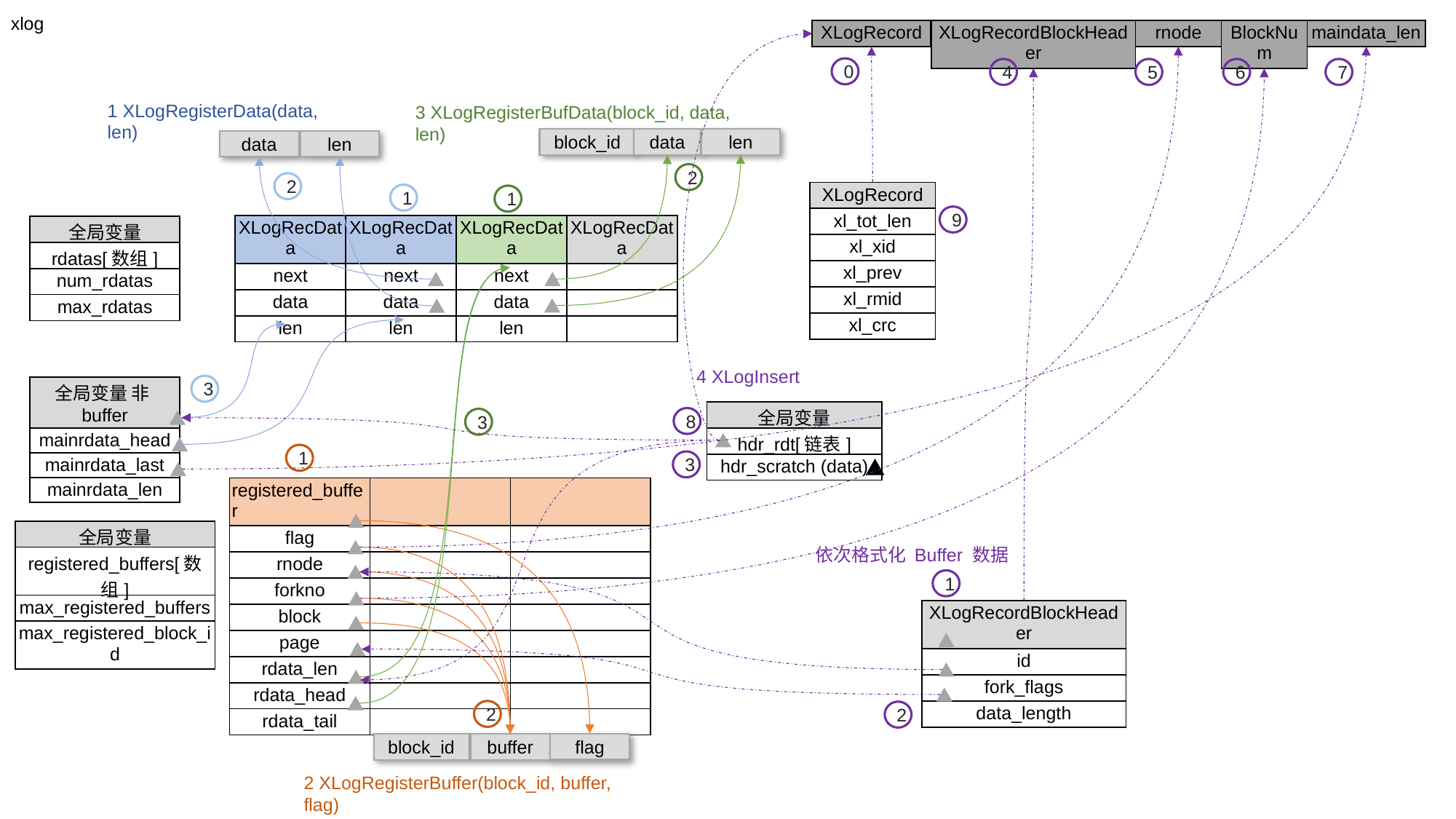

xlog
| XLogRecordBlockHeader |
| --- |
| rnode |
| --- |
| BlockNum |
| --- |
| maindata\_len |
| --- |
| XLogRecord |
| --- |
0
4
7
5
6
1 XLogRegisterData(data, len)
3 XLogRegisterBufData(block_id, data, len)
len
data
block_id
data
len
2
2
| XLogRecord |
| --- |
| xl\_tot\_len |
| xl\_xid |
| xl\_prev |
| xl\_rmid |
| xl\_crc |
1
1
9
| XLogRecData | XLogRecData | XLogRecData | XLogRecData |
| --- | --- | --- | --- |
| next | next | next |  |
| data | data | data |  |
| len | len | len |  |
| 全局变量 |
| --- |
| rdatas[数组] |
| num\_rdatas |
| max\_rdatas |

4 XLogInsert
3
| 全局变量 非buffer |
| --- |
| mainrdata\_head |
| mainrdata\_last |
| mainrdata\_len |
| 全局变量 |
| --- |
| hdr\_rdt[链表] |
| hdr\_scratch (data) |
8
3

1
3

| registered\_buffer |  |  |
| --- | --- | --- |
| flag |  |  |
| rnode |  |  |
| forkno |  |  |
| block |  |  |
| page |  |  |
| rdata\_len |  |  |
| rdata\_head |  |  |
| rdata\_tail |  |  |

| 全局变量 |
| --- |
| registered\_buffers[数组] |
| max\_registered\_buffers |
| max\_registered\_block\_id |
依次格式化 Buffer 数据

1

| XLogRecordBlockHeader |
| --- |
| id |
| fork\_flags |
| data\_length |

2
2
flag
block_id
buffer
2 XLogRegisterBuffer(block_id, buffer, flag)